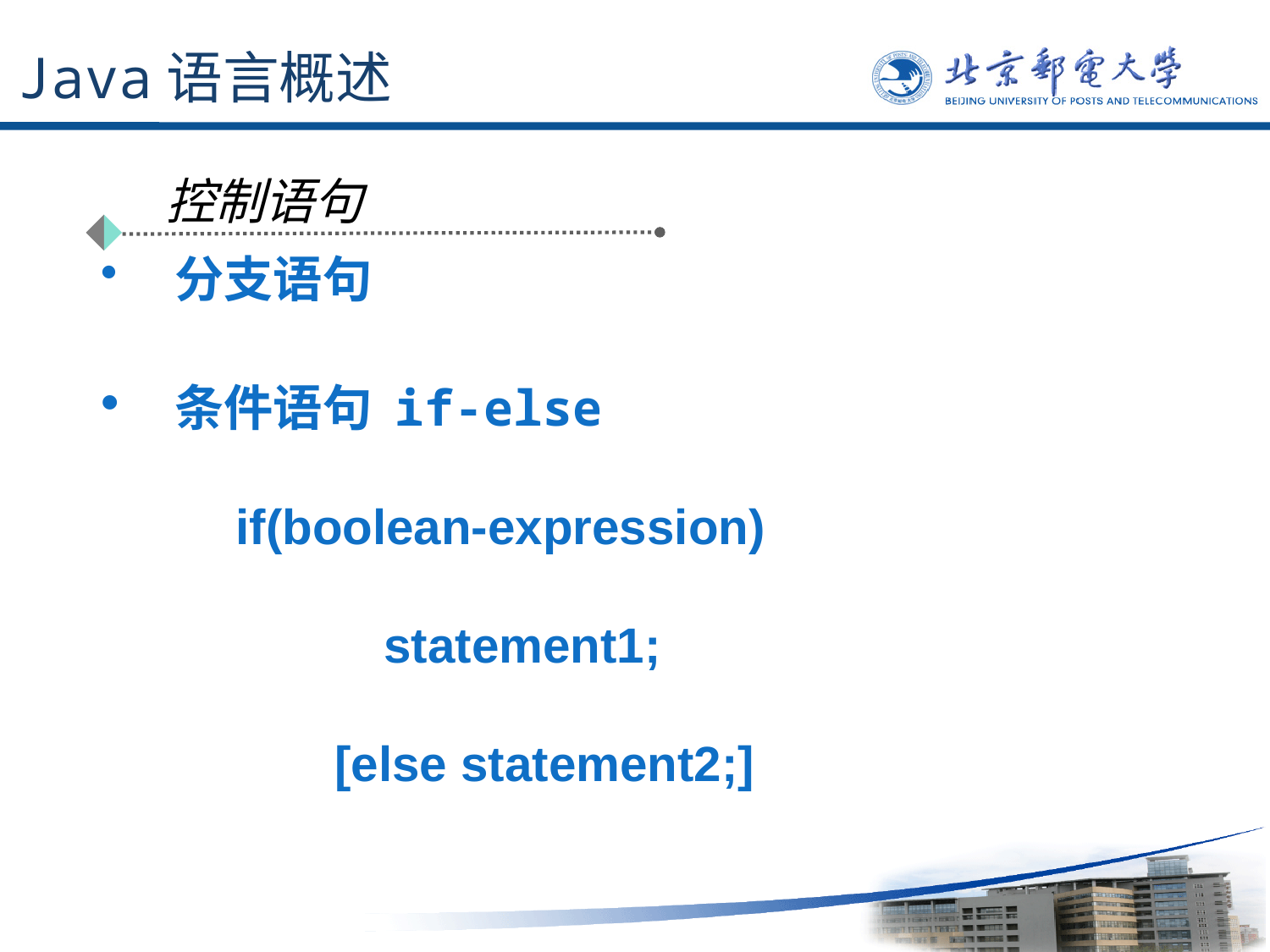

# Java语言概述

控制语句

分支语句
条件语句 if-else
　if(boolean-expression)
　　　　statement1;
　　　[else statement2;]